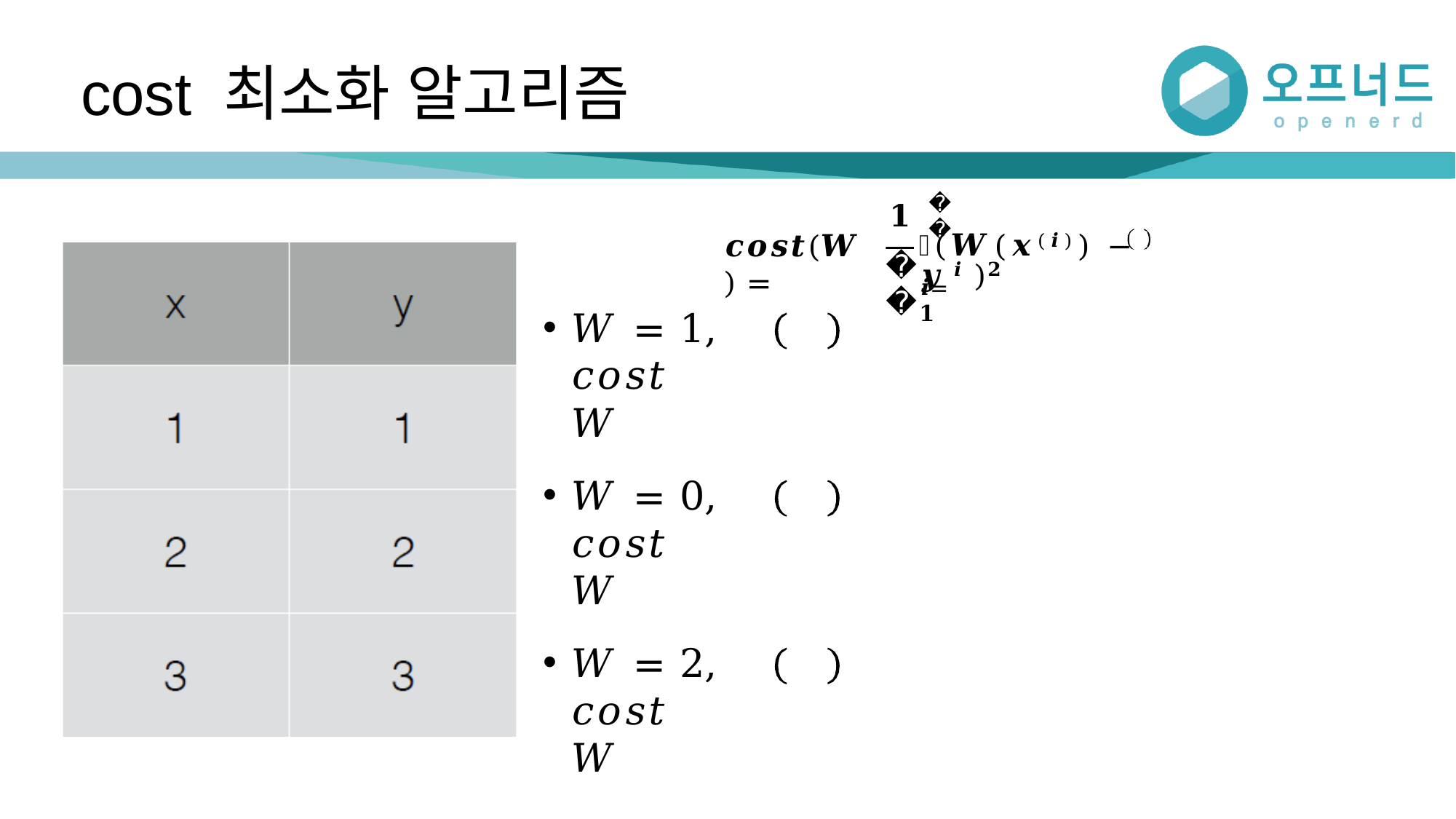

# cost 최소화 알고리즘
𝒎
𝟏
෍(𝑾(𝒙(𝒊)) − 𝒚 𝒊  )𝟐
𝒄𝒐𝒔𝒕(𝑾) =

𝒎

𝒊=𝟏
𝑊 = 1, 𝑐𝑜𝑠𝑡	𝑊

𝑊 = 0, 𝑐𝑜𝑠𝑡	𝑊

𝑊 = 2, 𝑐𝑜𝑠𝑡	𝑊